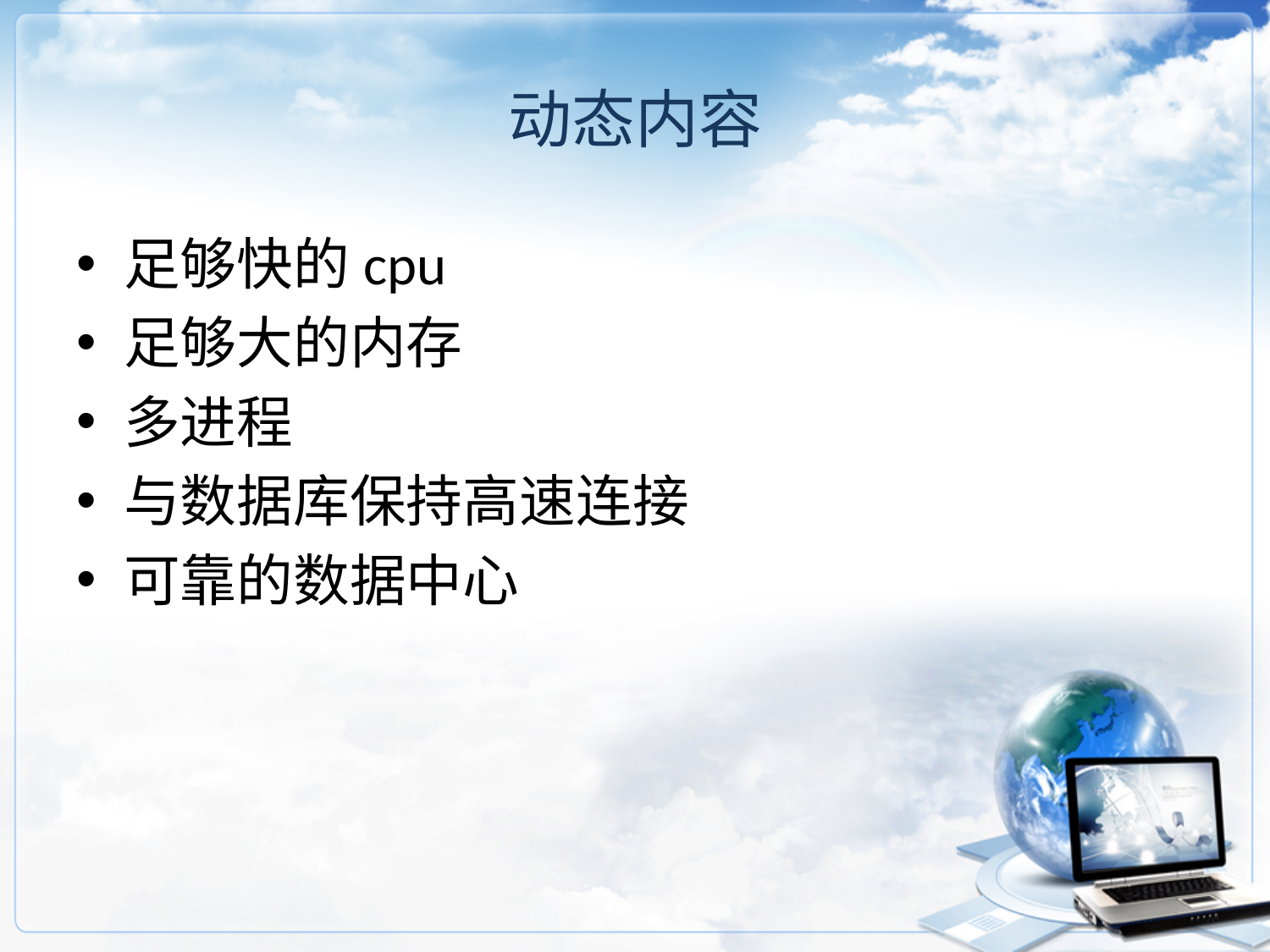

# 动态内容
足够快的cpu
足够大的内存
多进程
与数据库保持高速连接
可靠的数据中心